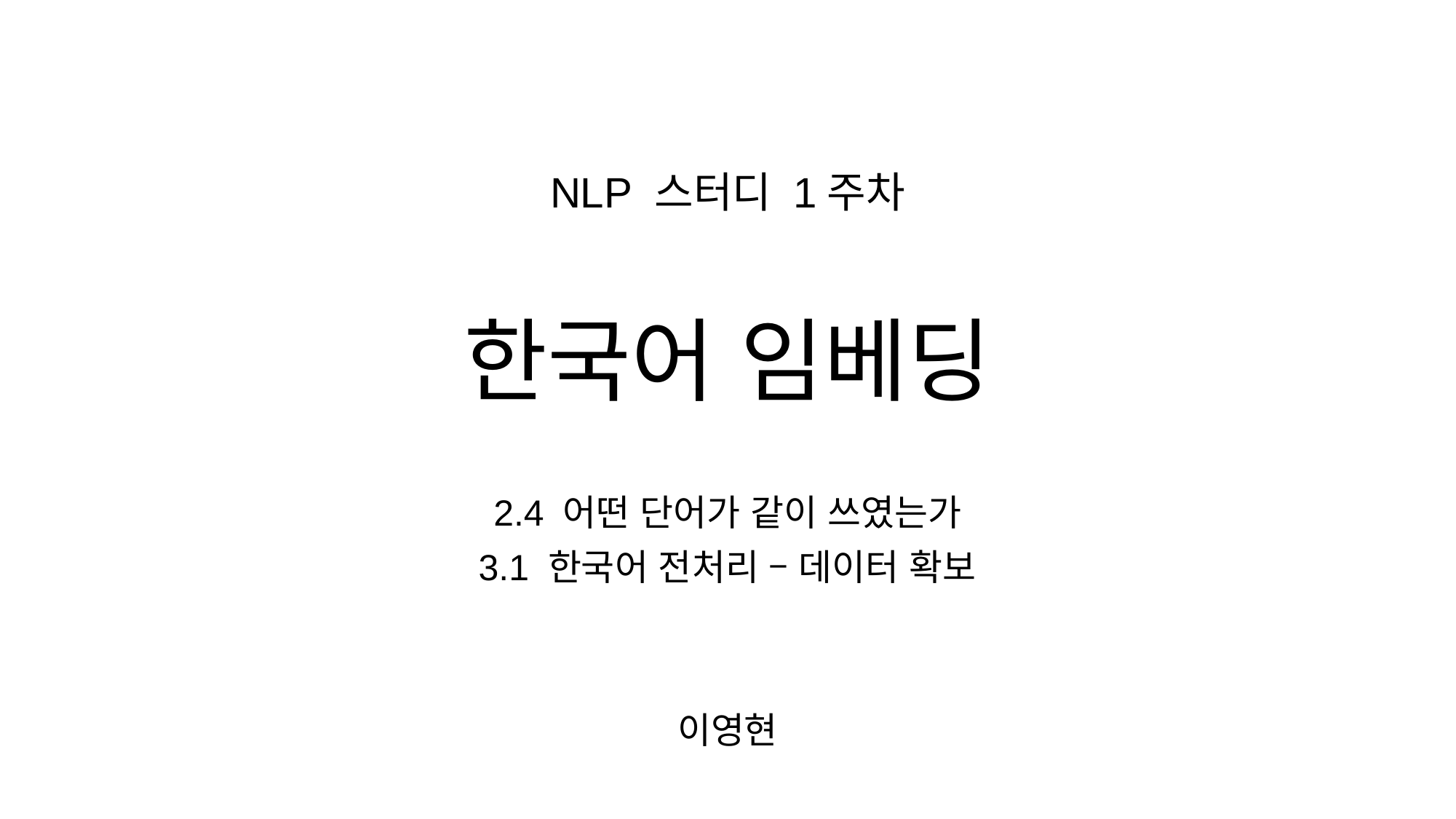

# NLP 스터디 1주차 한국어 임베딩

2.4 어떤 단어가 같이 쓰였는가
3.1 한국어 전처리 – 데이터 확보

이영현